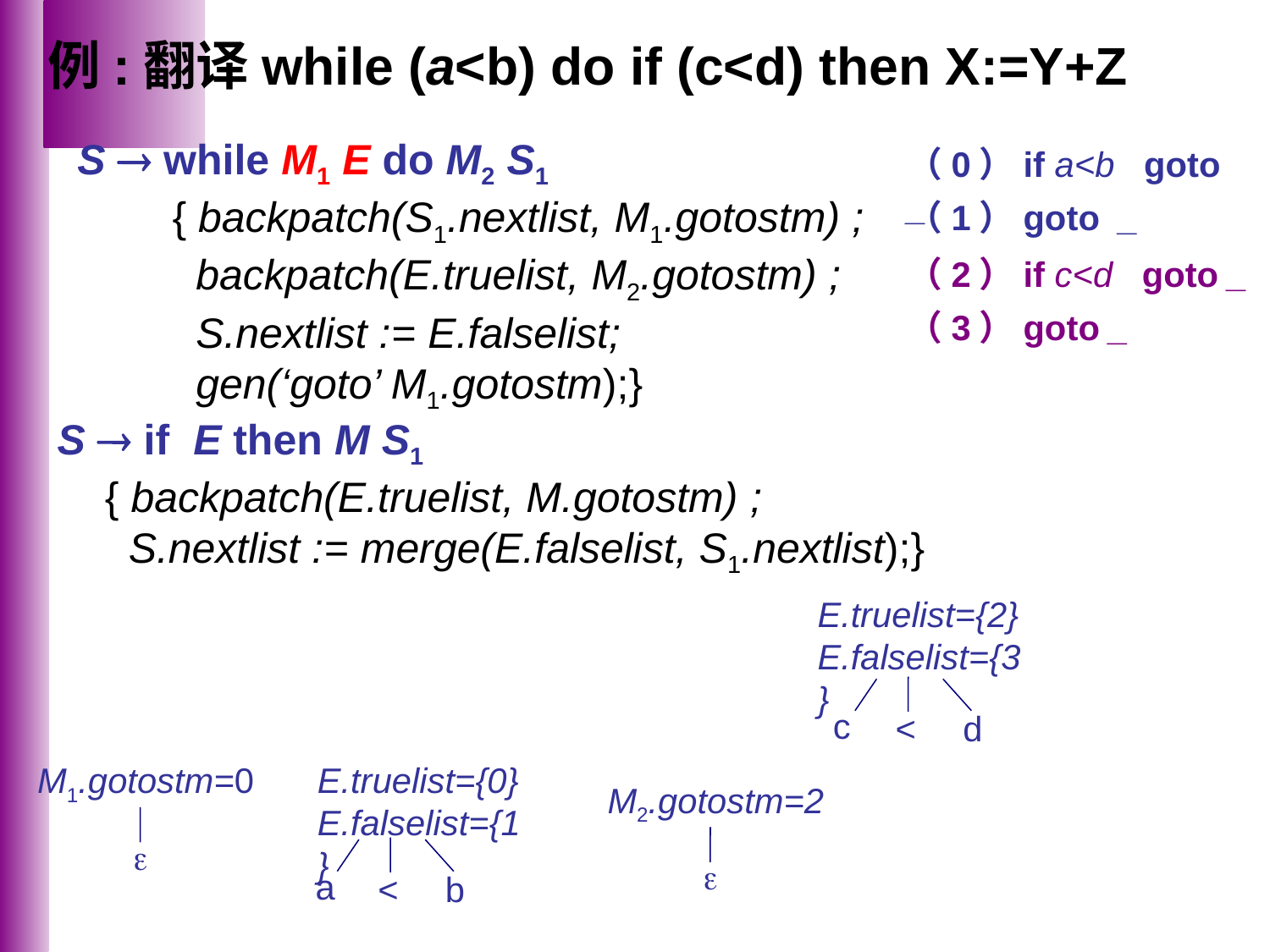

例:翻译while (a<b) do if (c<d) then X:=Y+Z
S → while M1 E do M2 S1
        { backpatch(S1.nextlist, M1.gotostm) ;
          backpatch(E.truelist, M2.gotostm) ;
          S.nextlist := E.falselist;
          gen(‘goto’ M1.gotostm);}
（0）if a<b   goto _
（1）goto  _
（2）if c<d   goto _
（3）goto _
S → if  E then M S1
    { backpatch(E.truelist, M.gotostm) ;
      S.nextlist := merge(E.falselist, S1.nextlist);}
E.truelist={2}
E.falselist={3}

c
<
d
E.truelist={0}
E.falselist={1}

a
<
b
M1.gotostm=0

ε
M2.gotostm=2

ε